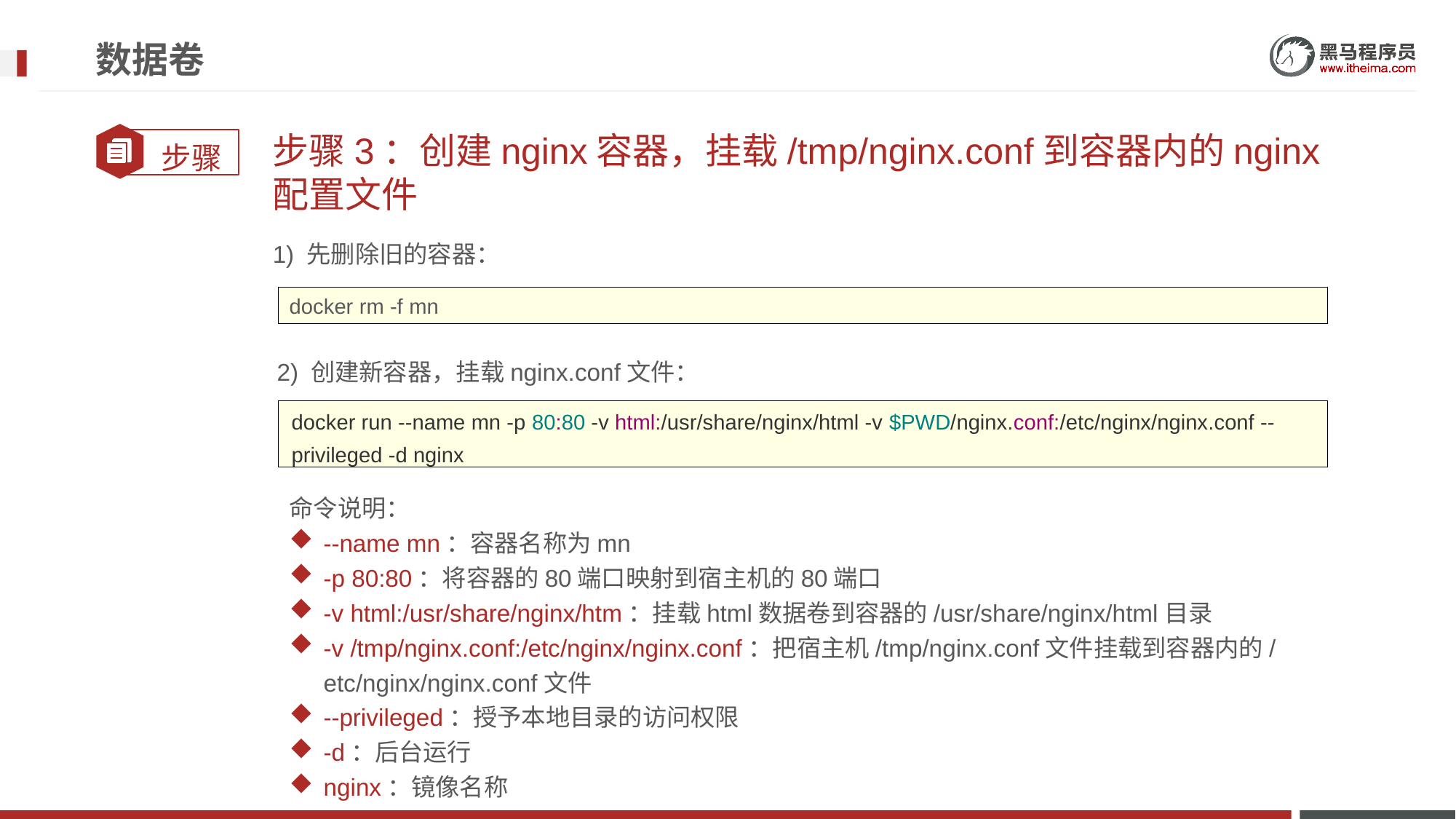

# 数据卷
步骤3：创建nginx容器，挂载/tmp/nginx.conf到容器内的nginx配置文件
1) 先删除旧的容器：
docker rm -f mn
2) 创建新容器，挂载nginx.conf文件：
docker run --name mn -p 80:80 -v html:/usr/share/nginx/html -v $PWD/nginx.conf:/etc/nginx/nginx.conf --privileged -d nginx
命令说明：
--name mn：容器名称为mn
-p 80:80：将容器的80端口映射到宿主机的80端口
-v html:/usr/share/nginx/htm：挂载html数据卷到容器的/usr/share/nginx/html目录
-v /tmp/nginx.conf:/etc/nginx/nginx.conf：把宿主机/tmp/nginx.conf文件挂载到容器内的/etc/nginx/nginx.conf文件
--privileged：授予本地目录的访问权限
-d：后台运行
nginx：镜像名称